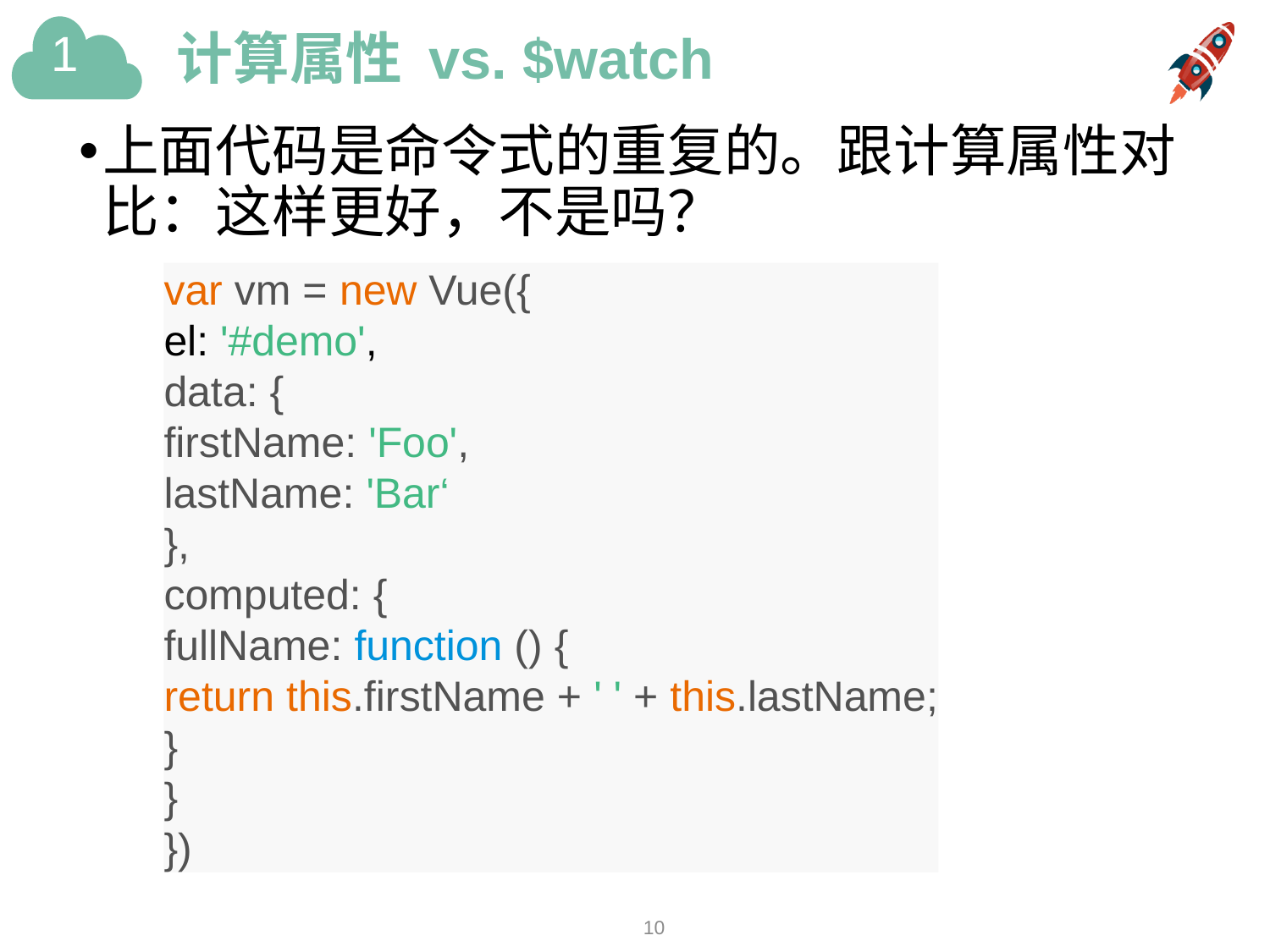

# 计算属性 vs. $watch
上面代码是命令式的重复的。跟计算属性对比：这样更好，不是吗？
var vm = new Vue({
el: '#demo',
data: {
firstName: 'Foo',
lastName: 'Bar‘
},
computed: {
fullName: function () {
return this.firstName + ' ' + this.lastName;
}
}
})
10